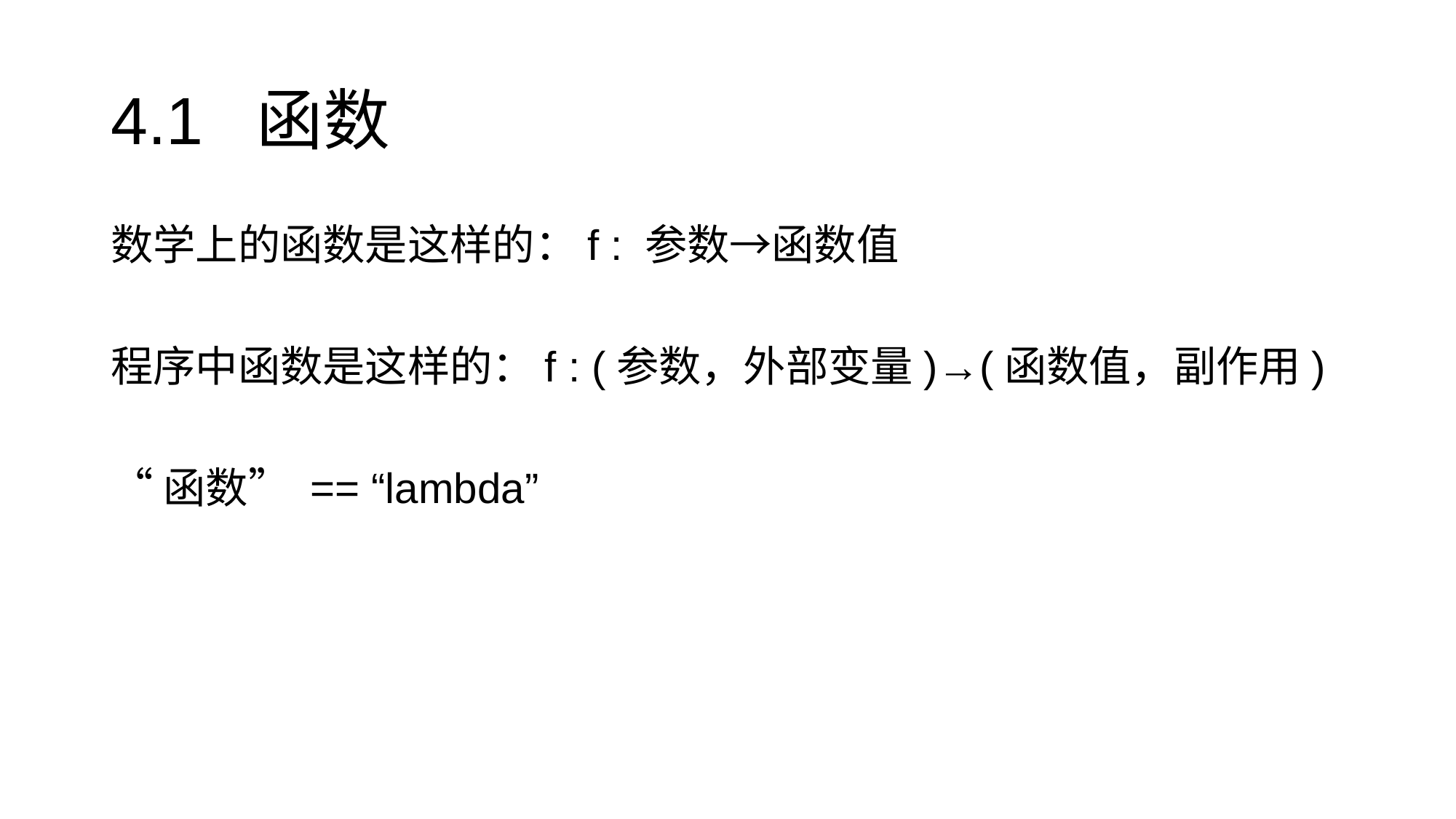

# 4.1  函数
数学上的函数是这样的：f : 参数→函数值

程序中函数是这样的：f : (参数，外部变量)→(函数值，副作用)

“函数” == “lambda”